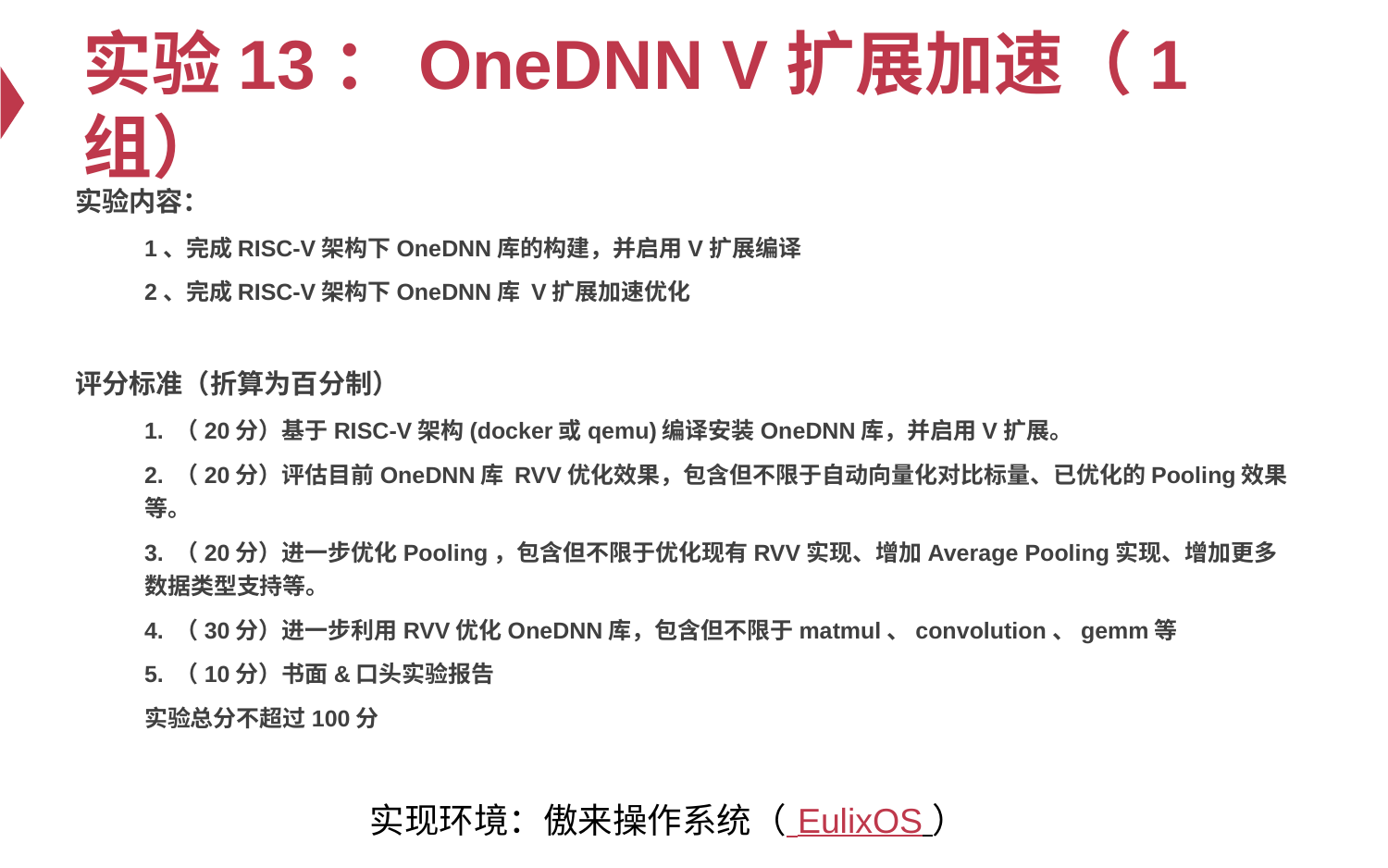

# 实验13：OneDNN V扩展加速（1组）
实验内容：
1、完成RISC-V架构下OneDNN库的构建，并启用V扩展编译
2、完成RISC-V架构下OneDNN库 V扩展加速优化

评分标准（折算为百分制）
1. （20分）基于RISC-V架构(docker或qemu)编译安装OneDNN库，并启用V扩展。
2. （20分）评估目前OneDNN库 RVV优化效果，包含但不限于自动向量化对比标量、已优化的Pooling效果等。
3. （20分）进一步优化Pooling，包含但不限于优化现有RVV实现、增加Average Pooling实现、增加更多数据类型支持等。
4. （30分）进一步利用RVV优化OneDNN库，包含但不限于matmul、convolution、gemm等
5. （10分）书面&口头实验报告
实验总分不超过100分

实现环境：傲来操作系统（ EulixOS ）